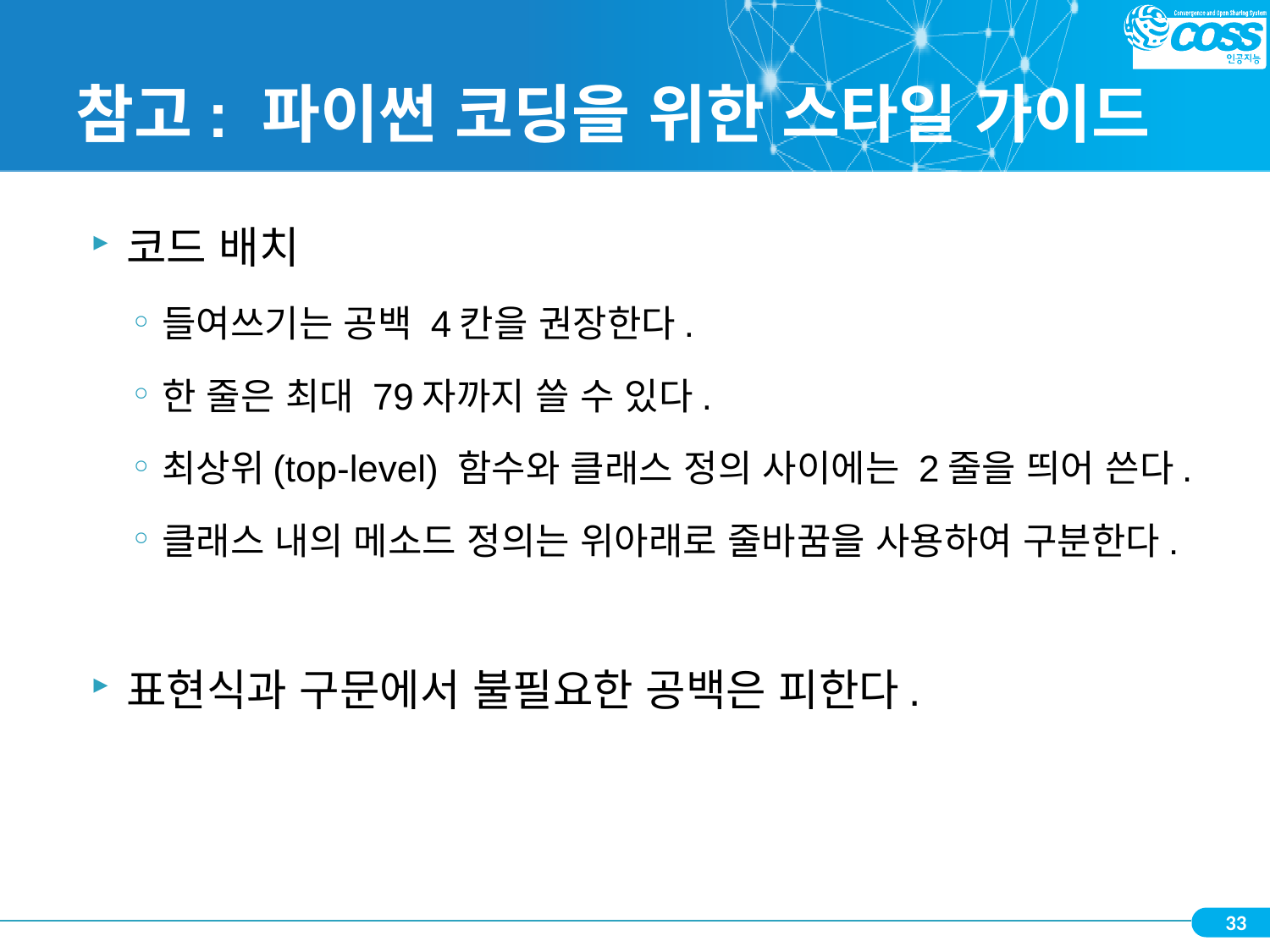

# 참고: 파이썬 코딩을 위한 스타일 가이드
코드 배치
들여쓰기는 공백 4칸을 권장한다.
한 줄은 최대 79자까지 쓸 수 있다.
최상위(top-level) 함수와 클래스 정의 사이에는 2줄을 띄어 쓴다.
클래스 내의 메소드 정의는 위아래로 줄바꿈을 사용하여 구분한다.

표현식과 구문에서 불필요한 공백은 피한다.